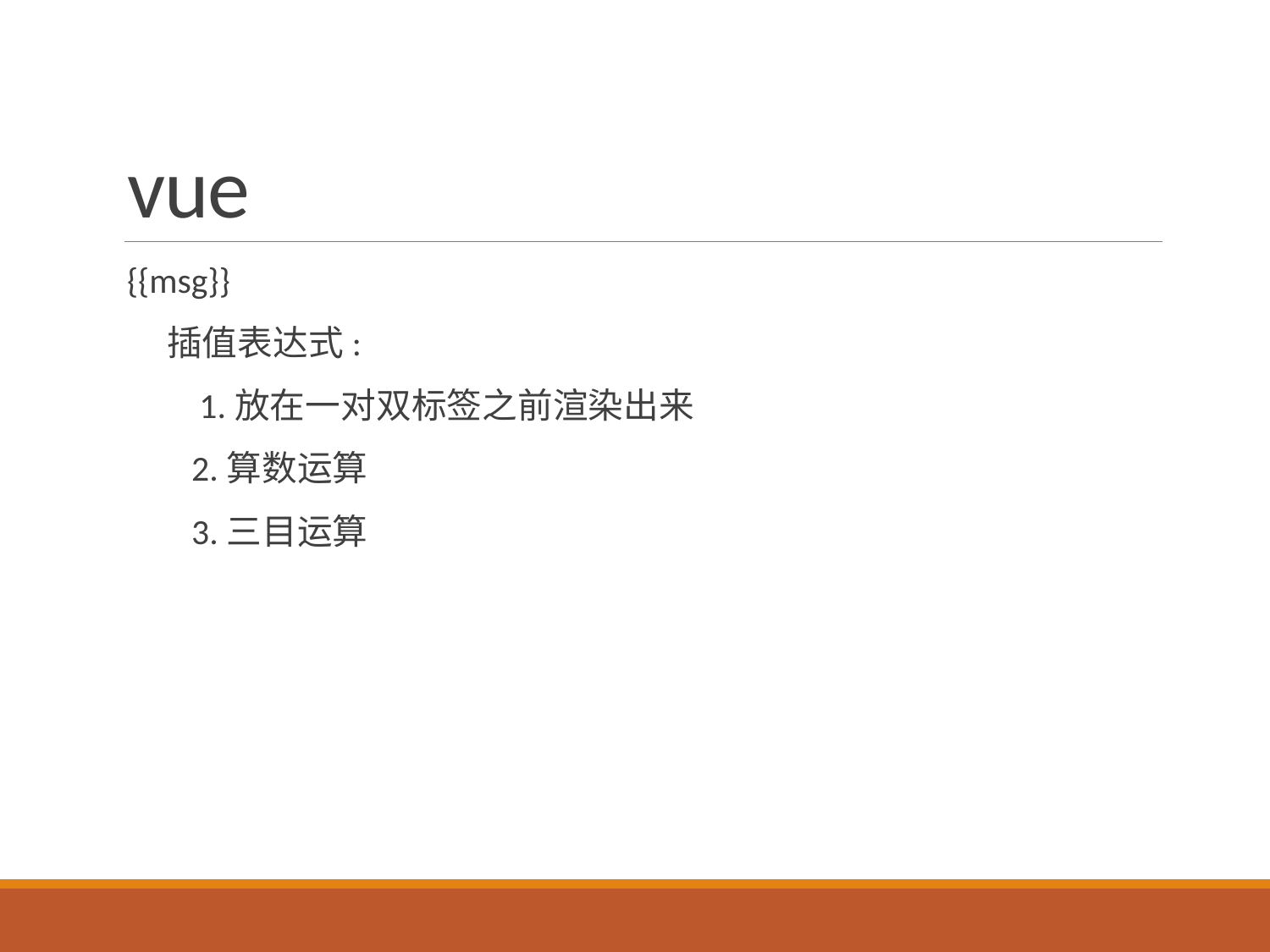

# vue
{{msg}}
    插值表达式:
         1.放在一对双标签之前渲染出来
        2.算数运算
        3.三目运算